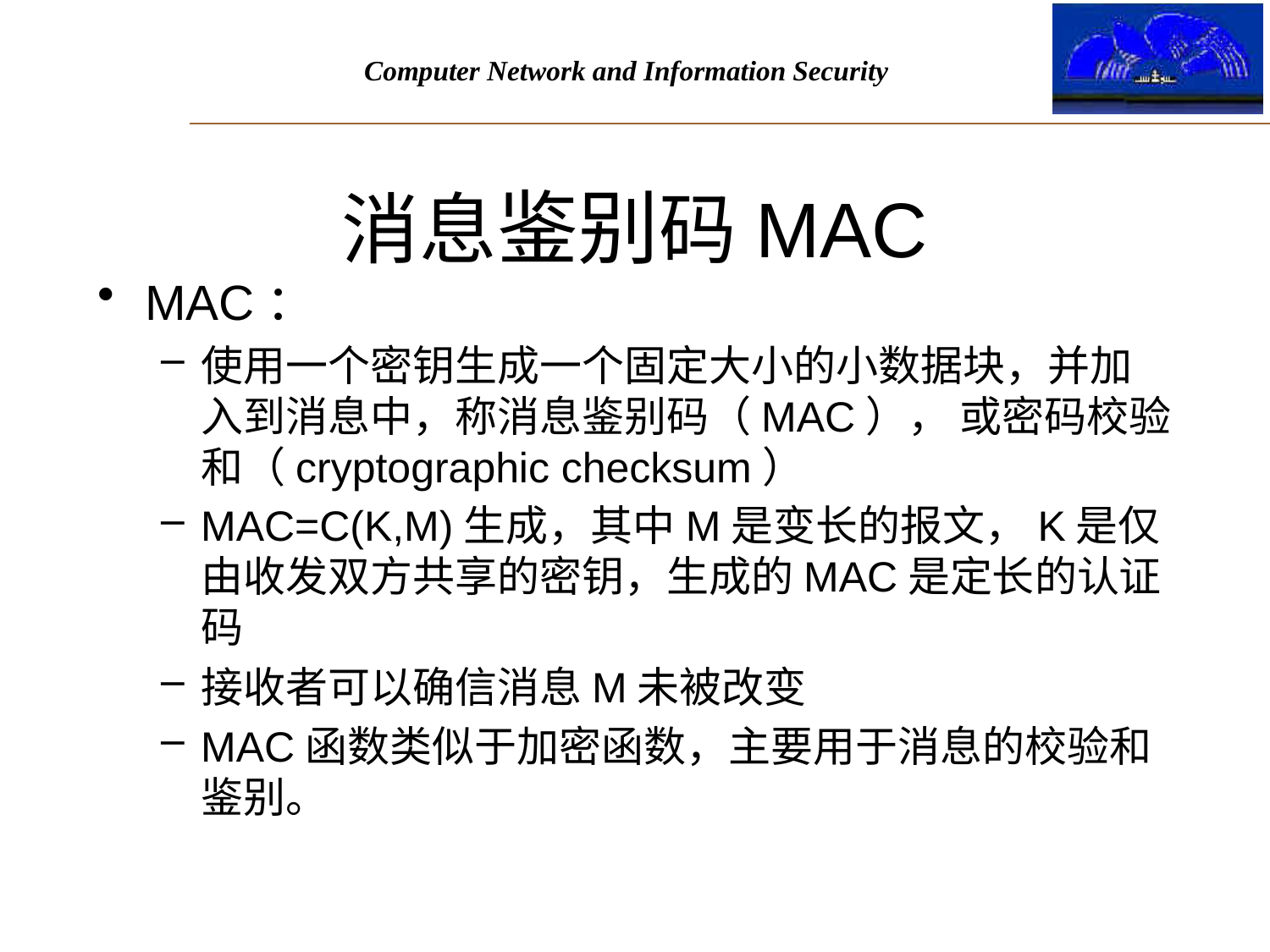

# 消息鉴别码MAC
MAC：
使用一个密钥生成一个固定大小的小数据块，并加入到消息中，称消息鉴别码（MAC）， 或密码校验和（cryptographic checksum）
MAC=C(K,M)生成，其中M是变长的报文，K是仅由收发双方共享的密钥，生成的MAC是定长的认证码
接收者可以确信消息M未被改变
MAC函数类似于加密函数，主要用于消息的校验和鉴别。